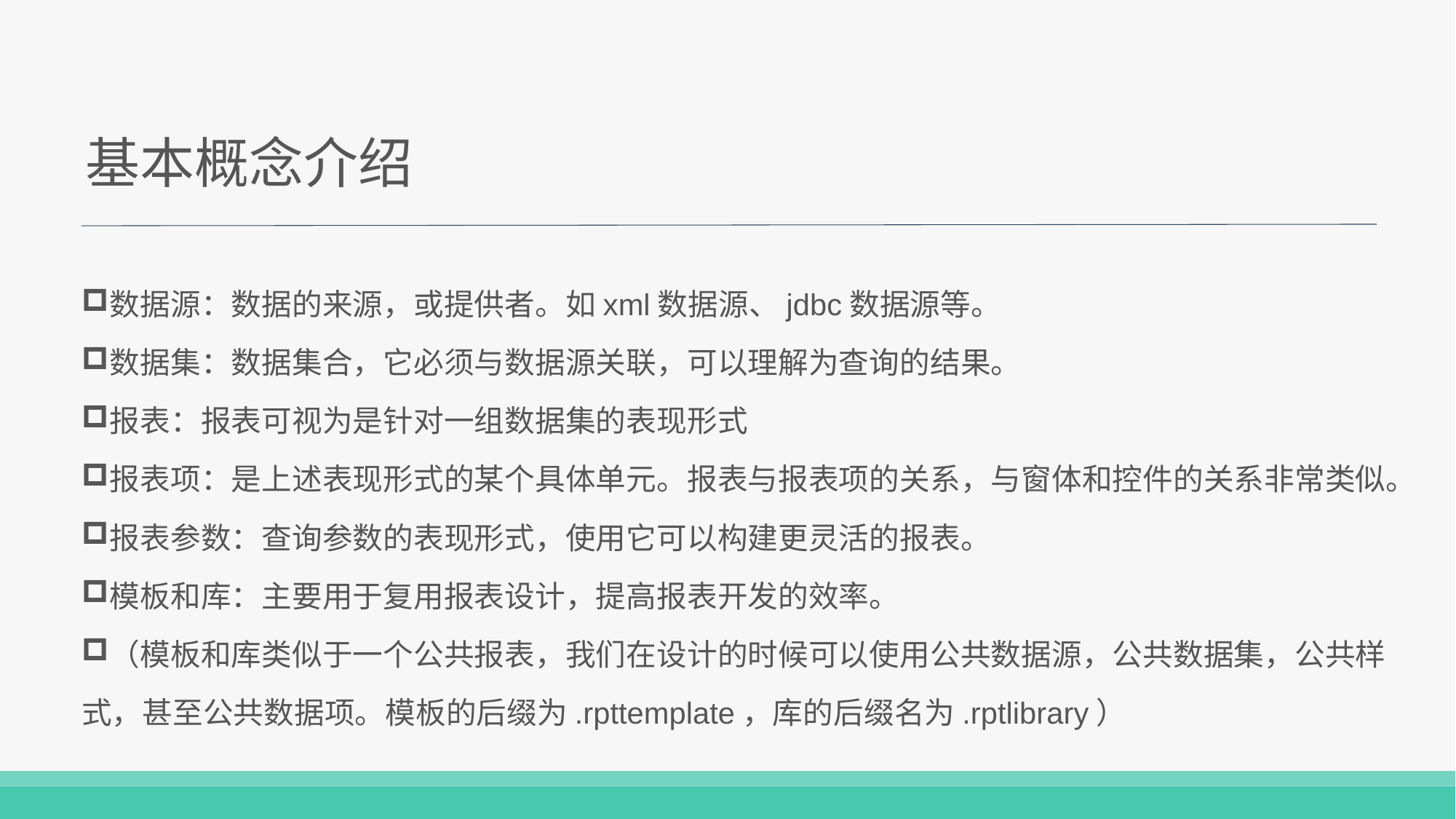

基本概念介绍
数据源：数据的来源，或提供者。如xml数据源、jdbc数据源等。
数据集：数据集合，它必须与数据源关联，可以理解为查询的结果。
报表：报表可视为是针对一组数据集的表现形式
报表项：是上述表现形式的某个具体单元。报表与报表项的关系，与窗体和控件的关系非常类似。
报表参数：查询参数的表现形式，使用它可以构建更灵活的报表。
模板和库：主要用于复用报表设计，提高报表开发的效率。
（模板和库类似于一个公共报表，我们在设计的时候可以使用公共数据源，公共数据集，公共样式，甚至公共数据项。模板的后缀为.rpttemplate，库的后缀名为.rptlibrary）